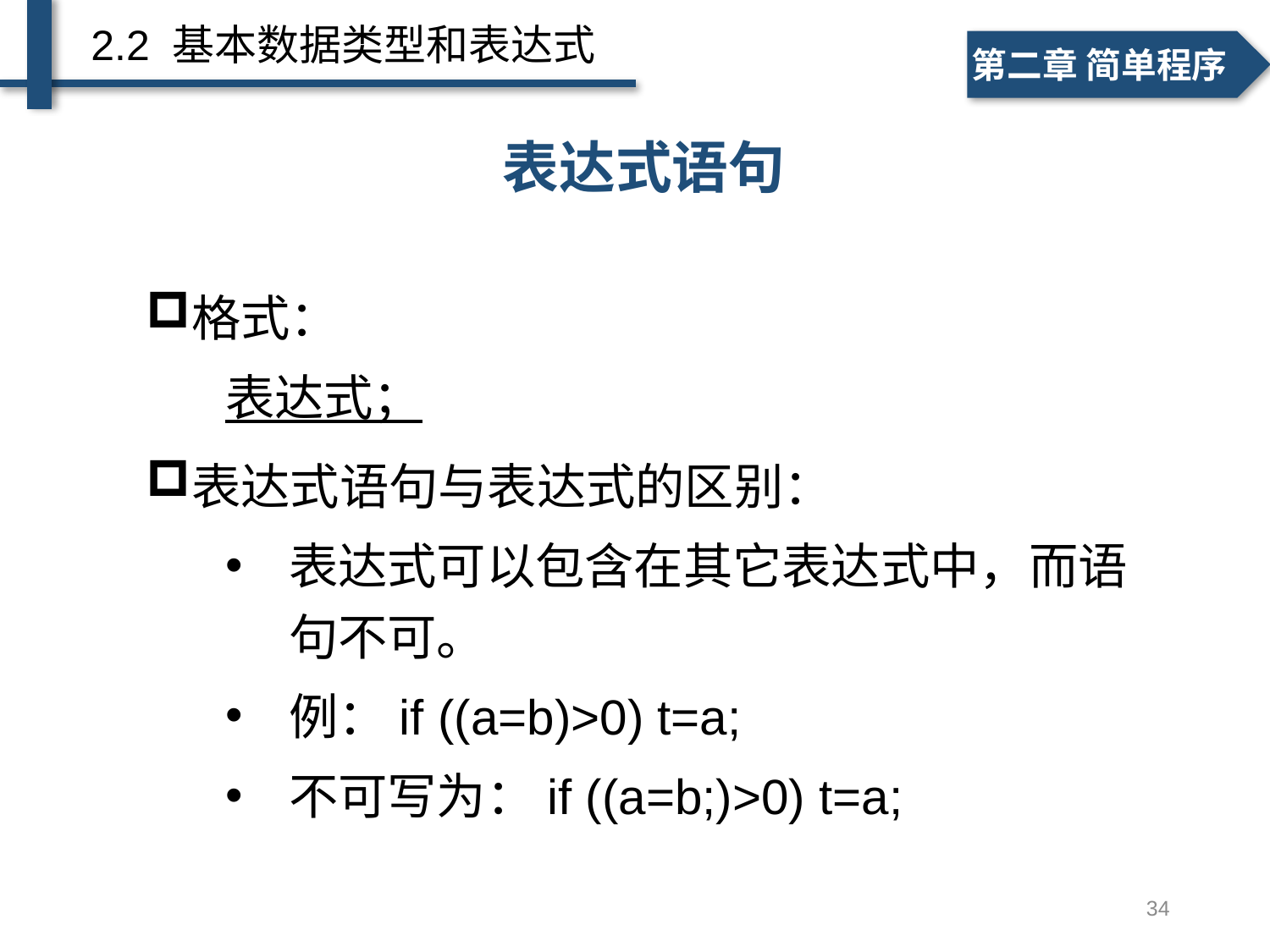

2.2 基本数据类型和表达式
一、个人简介
二、学术成绩

第二章 简单程序

表达式语句
格式：
表达式；
表达式语句与表达式的区别：
表达式可以包含在其它表达式中，而语句不可。
例：if ((a=b)>0) t=a;
不可写为：if ((a=b;)>0) t=a;
34